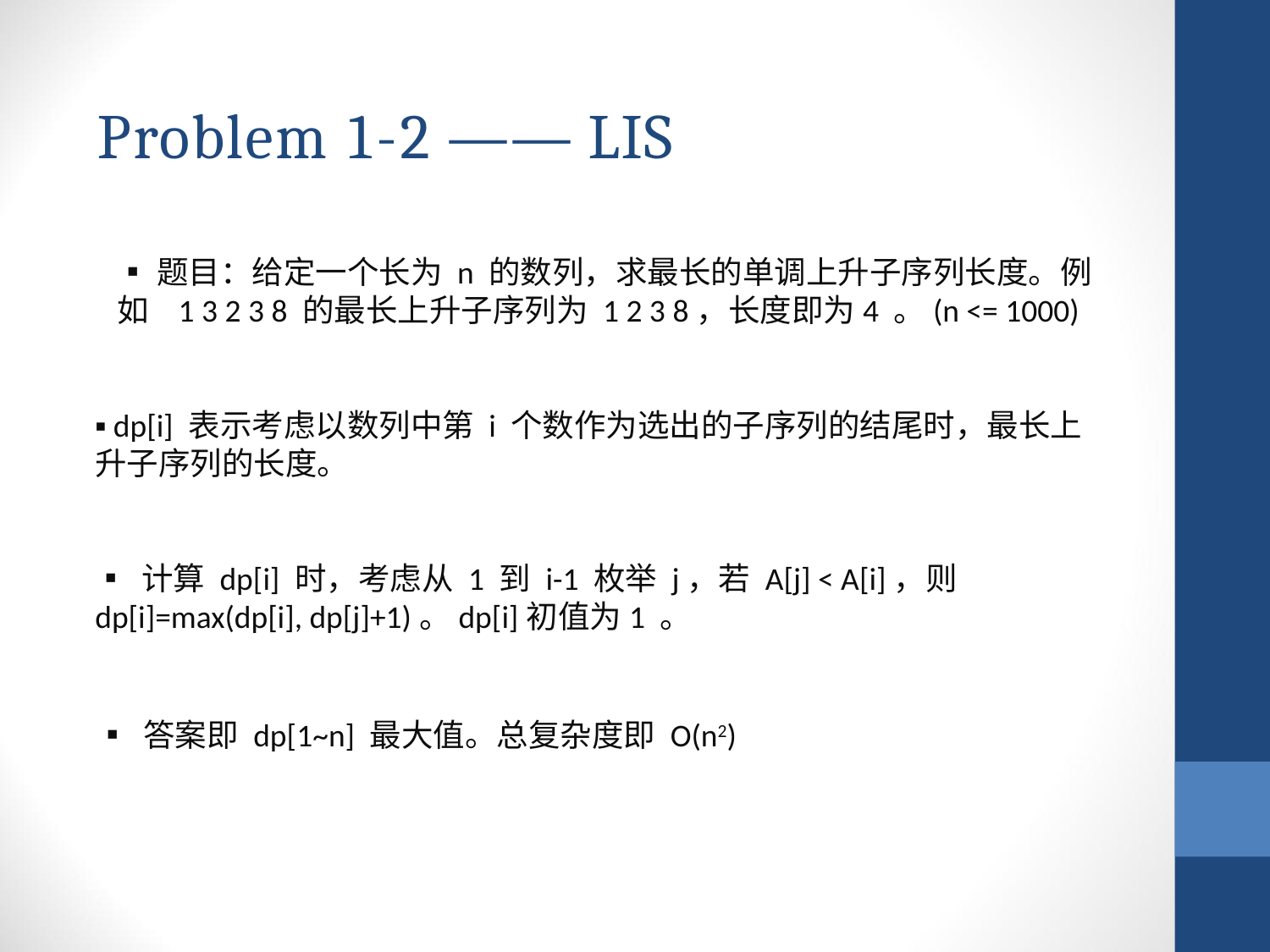

Problem 1-2 —— LIS
▪题目：给定一个长为 n 的数列，求最长的单调上升子序列长度。例如   1 3 2 3 8 的最长上升子序列为 1 2 3 8，长度即为4 。(n <= 1000)
▪ dp[i] 表示考虑以数列中第 i 个数作为选出的子序列的结尾时，最长上升子序列的长度。
▪ 计算 dp[i] 时，考虑从 1 到 i-1 枚举 j，若 A[j] < A[i]，则dp[i]=max(dp[i], dp[j]+1)。dp[i]初值为1 。
▪ 答案即 dp[1~n] 最大值。总复杂度即 O(n2)